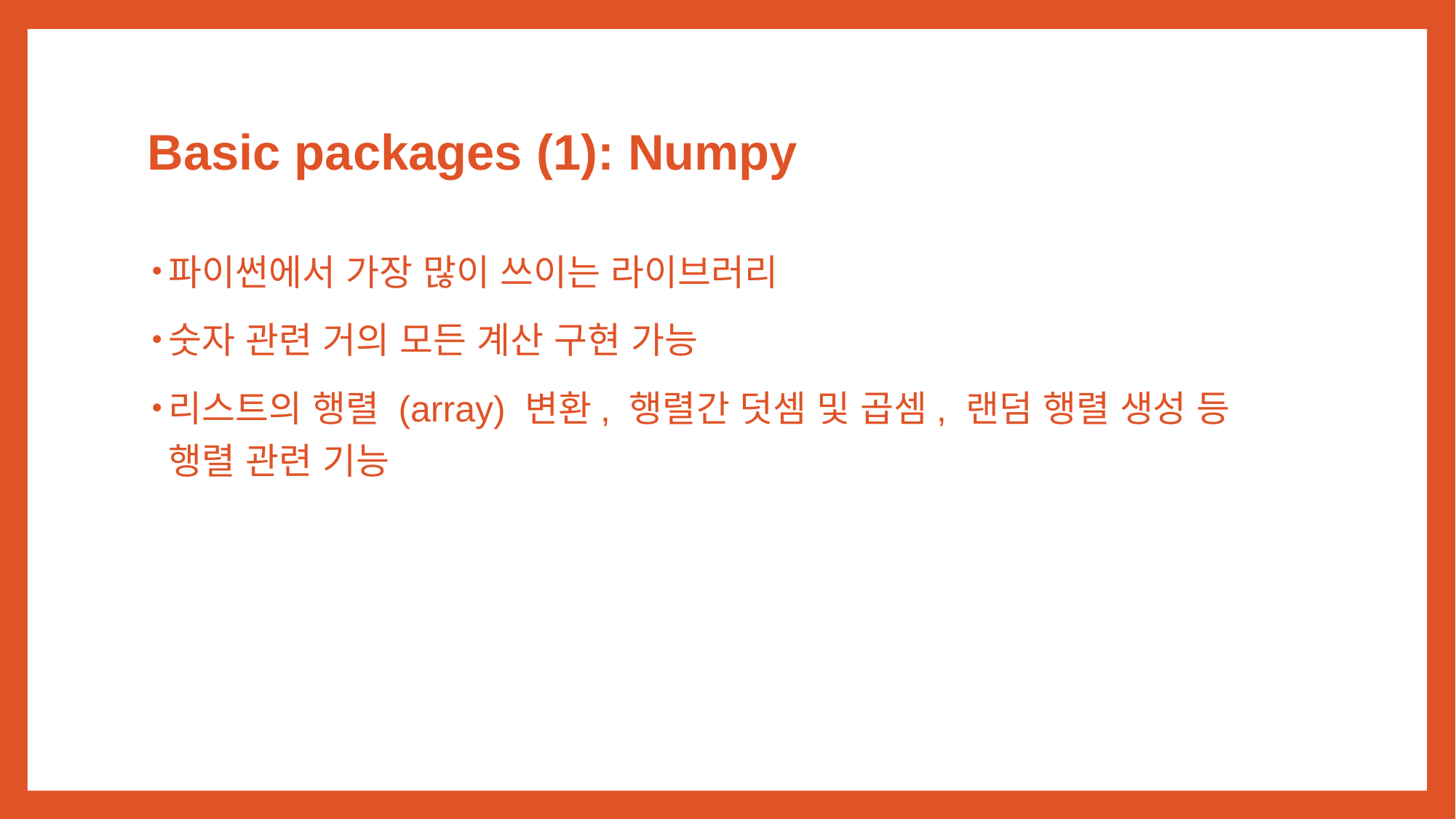

# Basic packages (1): Numpy
파이썬에서 가장 많이 쓰이는 라이브러리
숫자 관련 거의 모든 계산 구현 가능
리스트의 행렬 (array) 변환, 행렬간 덧셈 및 곱셈, 랜덤 행렬 생성 등 행렬 관련 기능